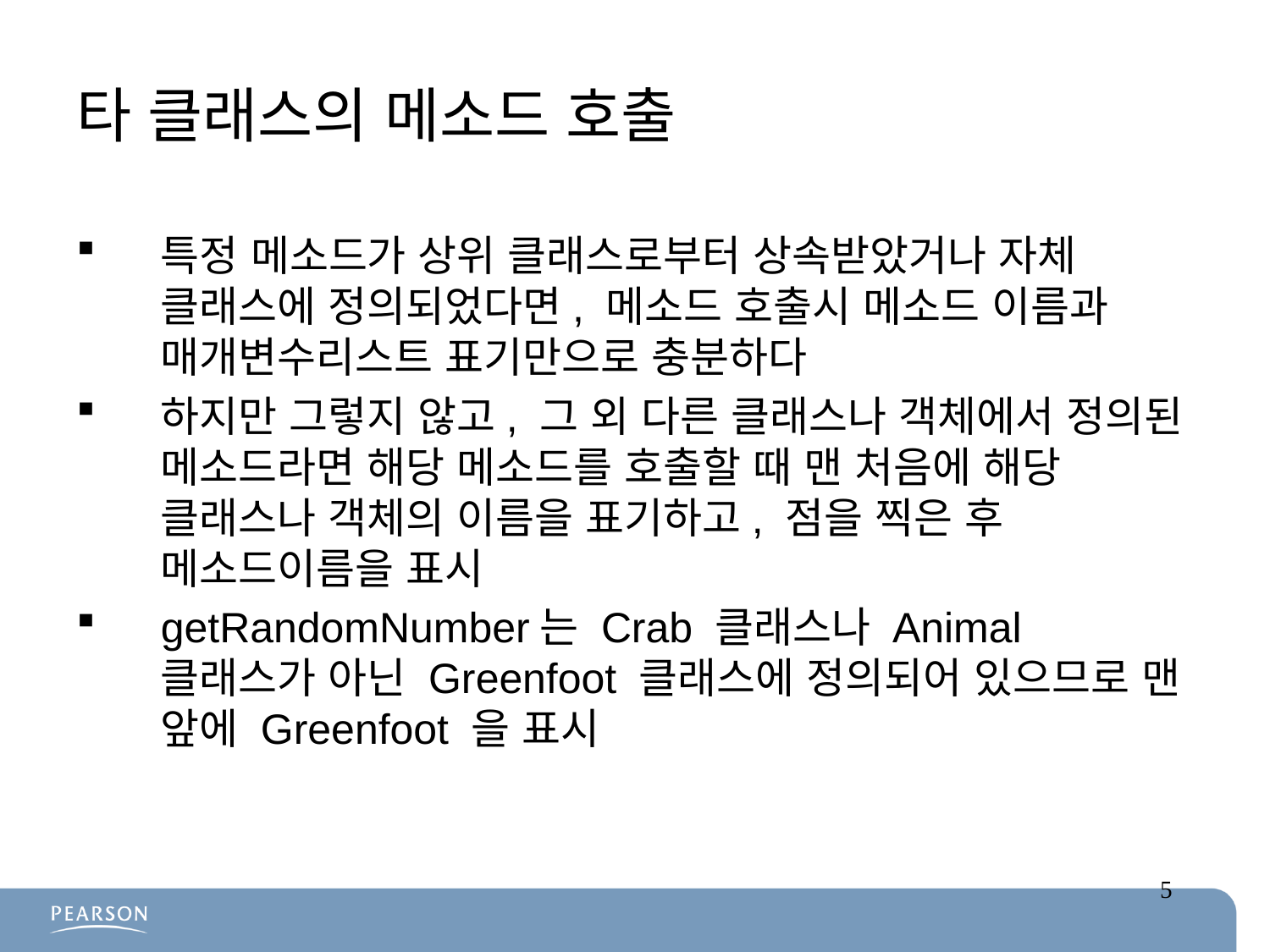

# 타 클래스의 메소드 호출
특정 메소드가 상위 클래스로부터 상속받았거나 자체 클래스에 정의되었다면, 메소드 호출시 메소드 이름과 매개변수리스트 표기만으로 충분하다
하지만 그렇지 않고, 그 외 다른 클래스나 객체에서 정의된 메소드라면 해당 메소드를 호출할 때 맨 처음에 해당 클래스나 객체의 이름을 표기하고, 점을 찍은 후 메소드이름을 표시
getRandomNumber는 Crab 클래스나 Animal 클래스가 아닌 Greenfoot 클래스에 정의되어 있으므로 맨 앞에 Greenfoot 을 표시

5